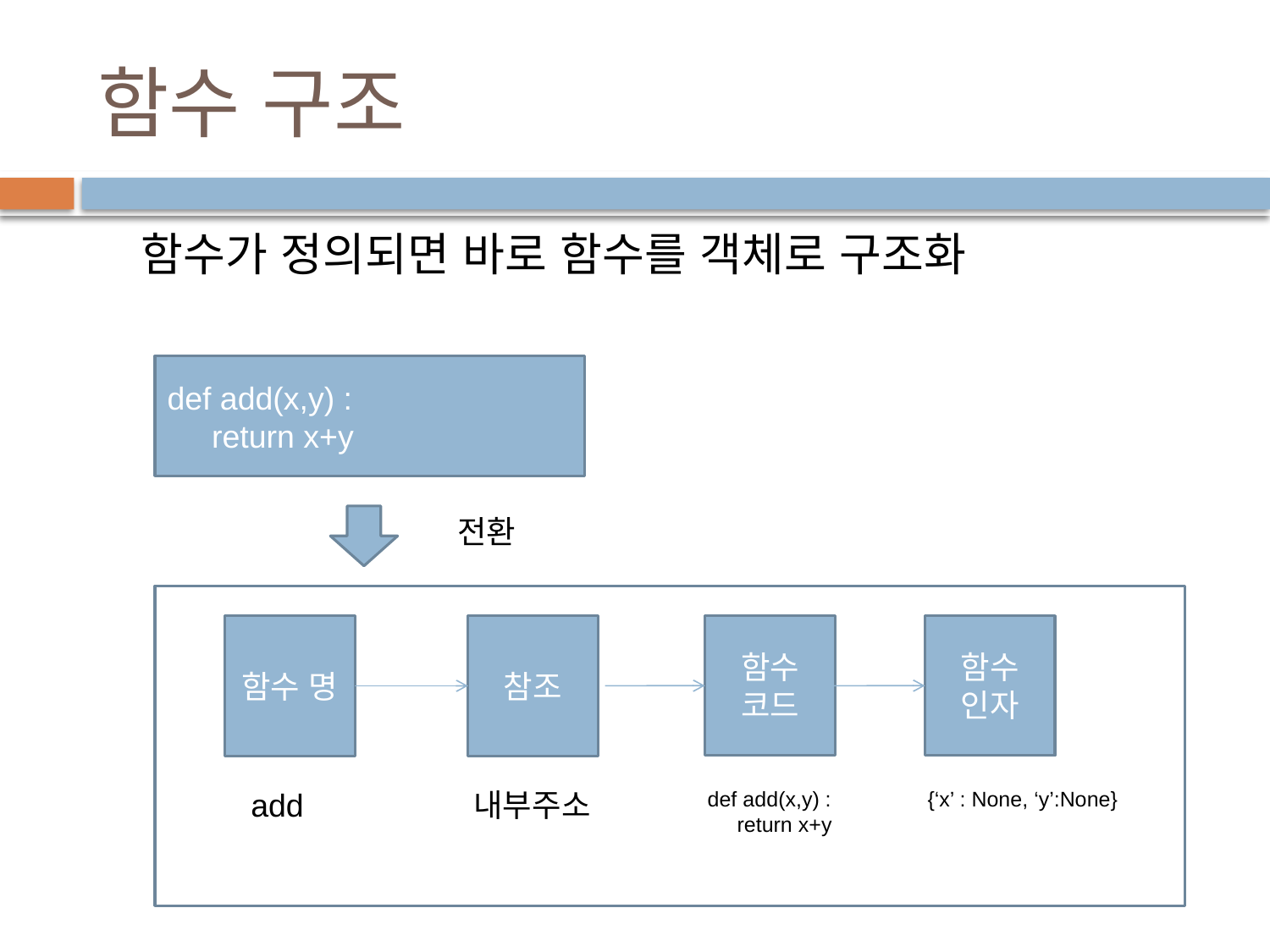

# 함수 구조
함수가 정의되면 바로 함수를 객체로 구조화
def add(x,y) :
     return x+y

전환

함수 코드
함수
인자
함수 명
참조
add
내부주소
def add(x,y) :
     return x+y
{‘x’ : None, ‘y’:None}